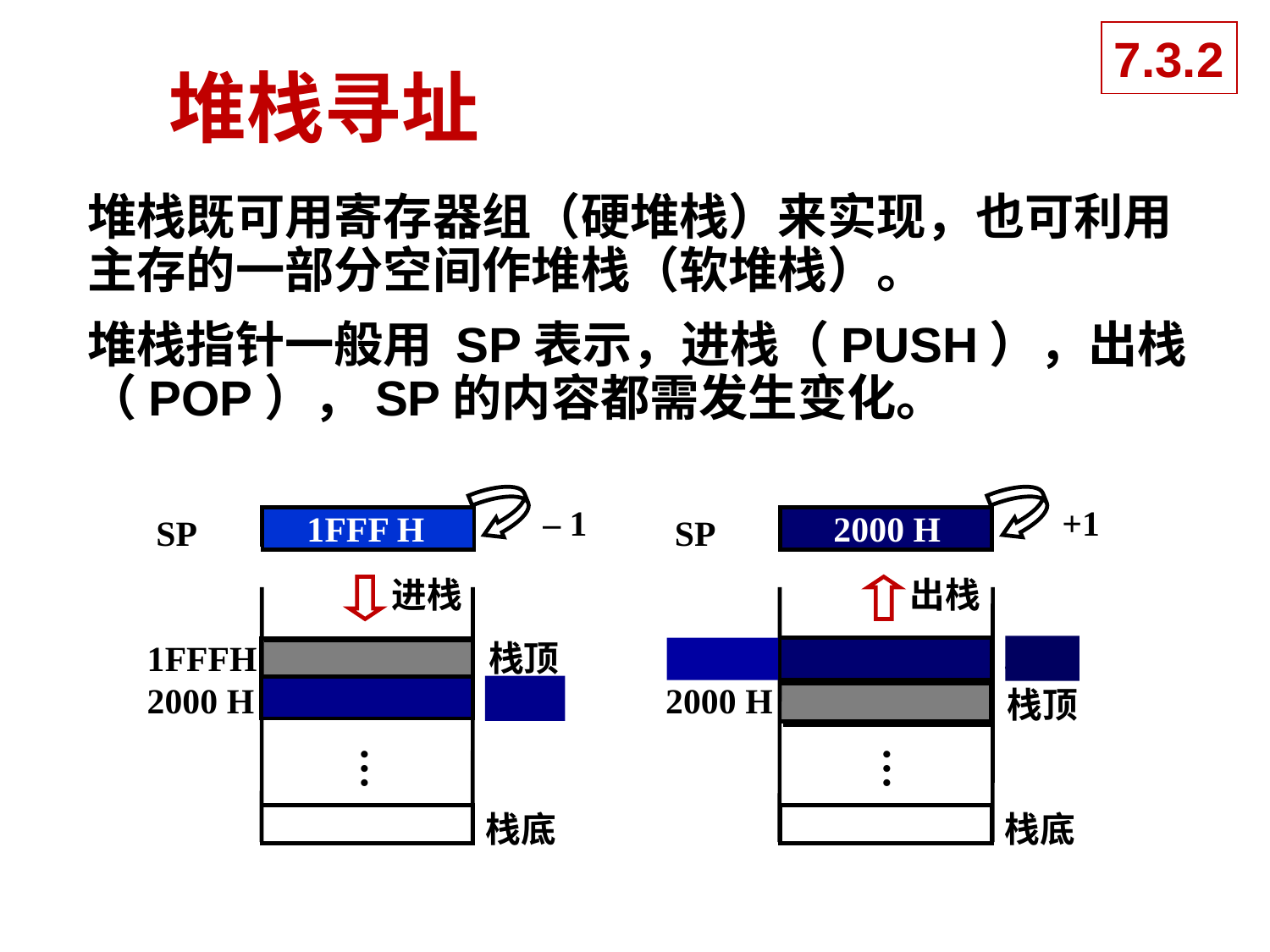

7.3.2
# 堆栈寻址
堆栈既可用寄存器组（硬堆栈）来实现，也可利用主存的一部分空间作堆栈（软堆栈）。
堆栈指针一般用 SP表示，进栈（PUSH），出栈（POP），SP的内容都需发生变化。

– 1
 +1
SP
2000 H

2000 H

…

栈顶
栈底
SP
1FFF H

1FFFH
栈顶

栈底

…
     1FFF H
      2000 H
进栈

出栈

1FFFH
栈顶

2000 H

栈顶